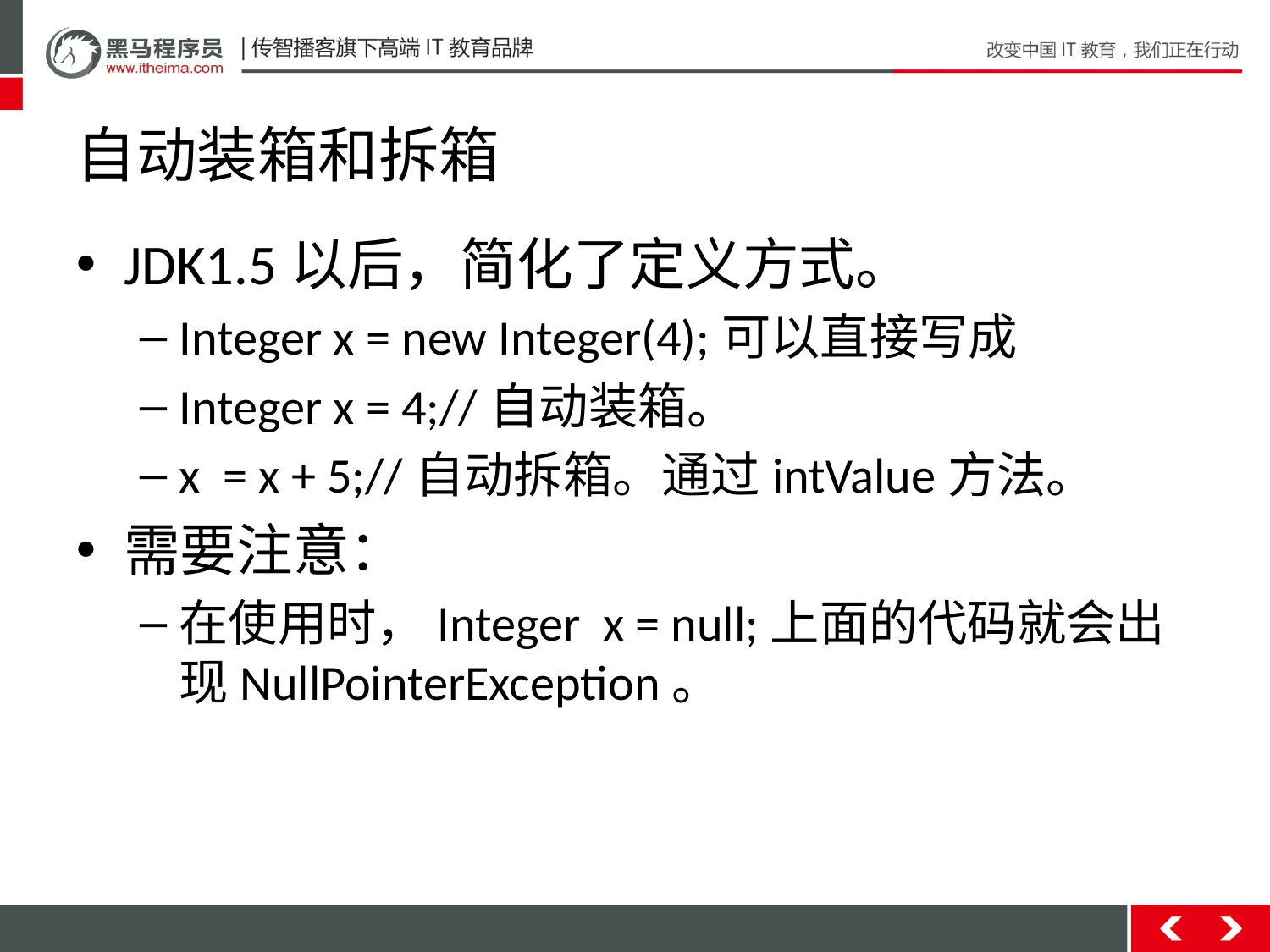

# 自动装箱和拆箱
JDK1.5以后，简化了定义方式。
Integer x = new Integer(4);可以直接写成
Integer x = 4;//自动装箱。
x  = x + 5;//自动拆箱。通过intValue方法。
需要注意：
在使用时，Integer  x = null;上面的代码就会出现NullPointerException。